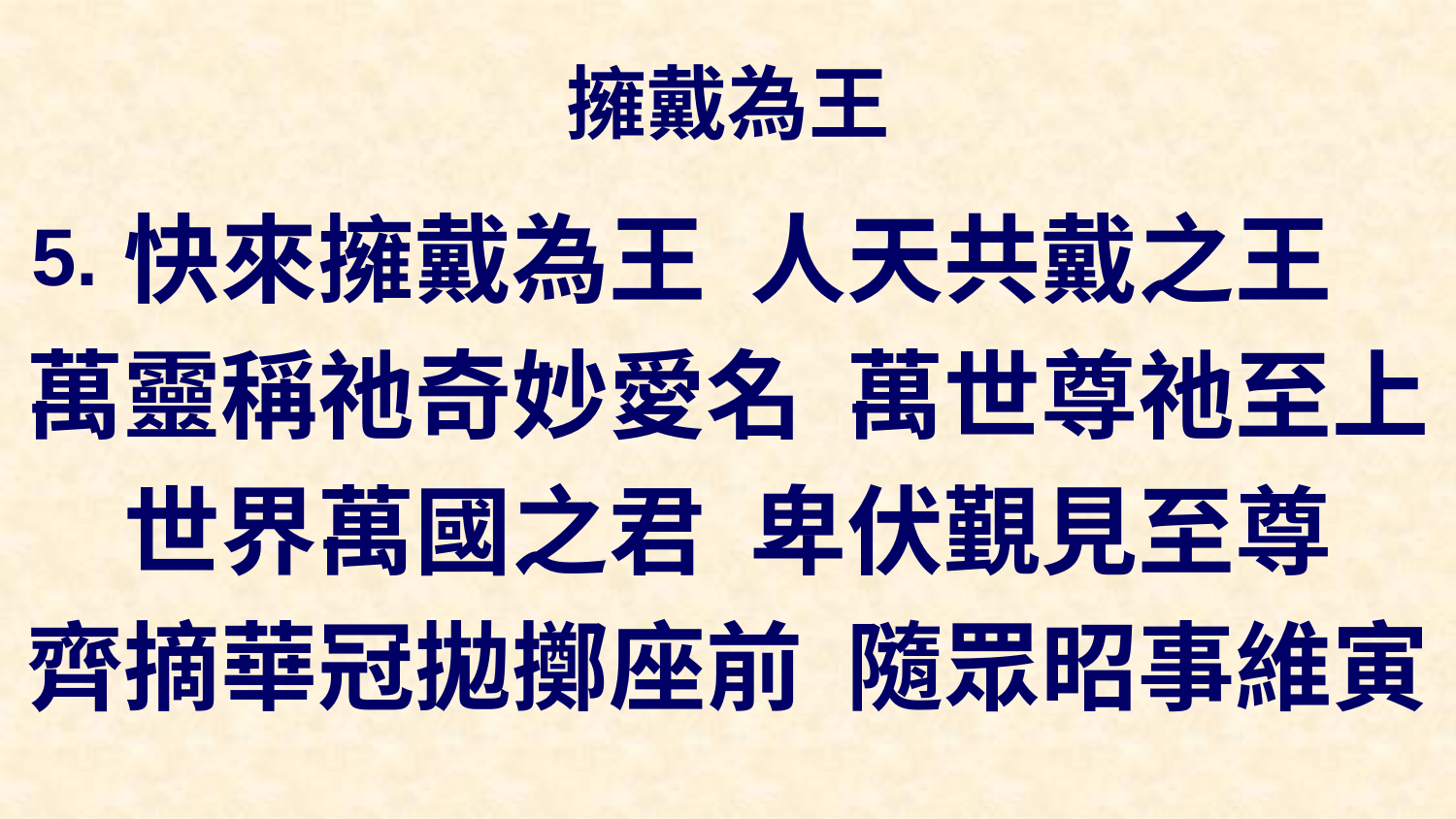

# 擁戴為王
快來擁戴為王  人天共戴之王
萬靈稱祂奇妙愛名  萬世尊祂至上
世界萬國之君  卑伏覲見至尊
齊摘華冠拋擲座前  隨眾昭事維寅

5.